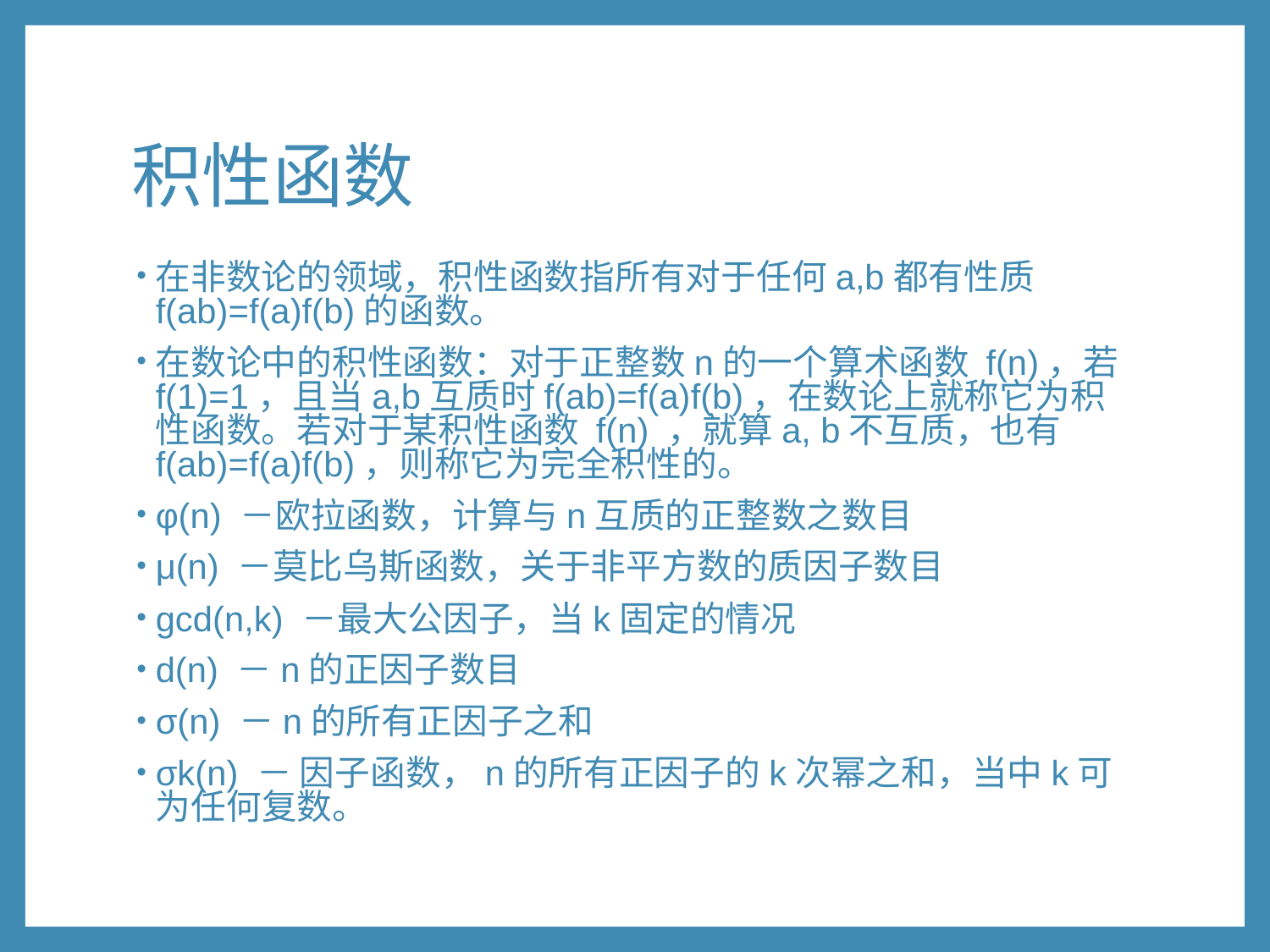

# 积性函数
在非数论的领域，积性函数指所有对于任何a,b都有性质f(ab)=f(a)f(b)的函数。
在数论中的积性函数：对于正整数n的一个算术函数 f(n)，若f(1)=1，且当a,b互质时f(ab)=f(a)f(b)，在数论上就称它为积性函数。若对于某积性函数 f(n) ，就算a, b不互质，也有f(ab)=f(a)f(b)，则称它为完全积性的。
φ(n) －欧拉函数，计算与n互质的正整数之数目
μ(n) －莫比乌斯函数，关于非平方数的质因子数目
gcd(n,k) －最大公因子，当k固定的情况
d(n) －n的正因子数目
σ(n) －n的所有正因子之和
σk(n) － 因子函数，n的所有正因子的k次幂之和，当中k可为任何复数。